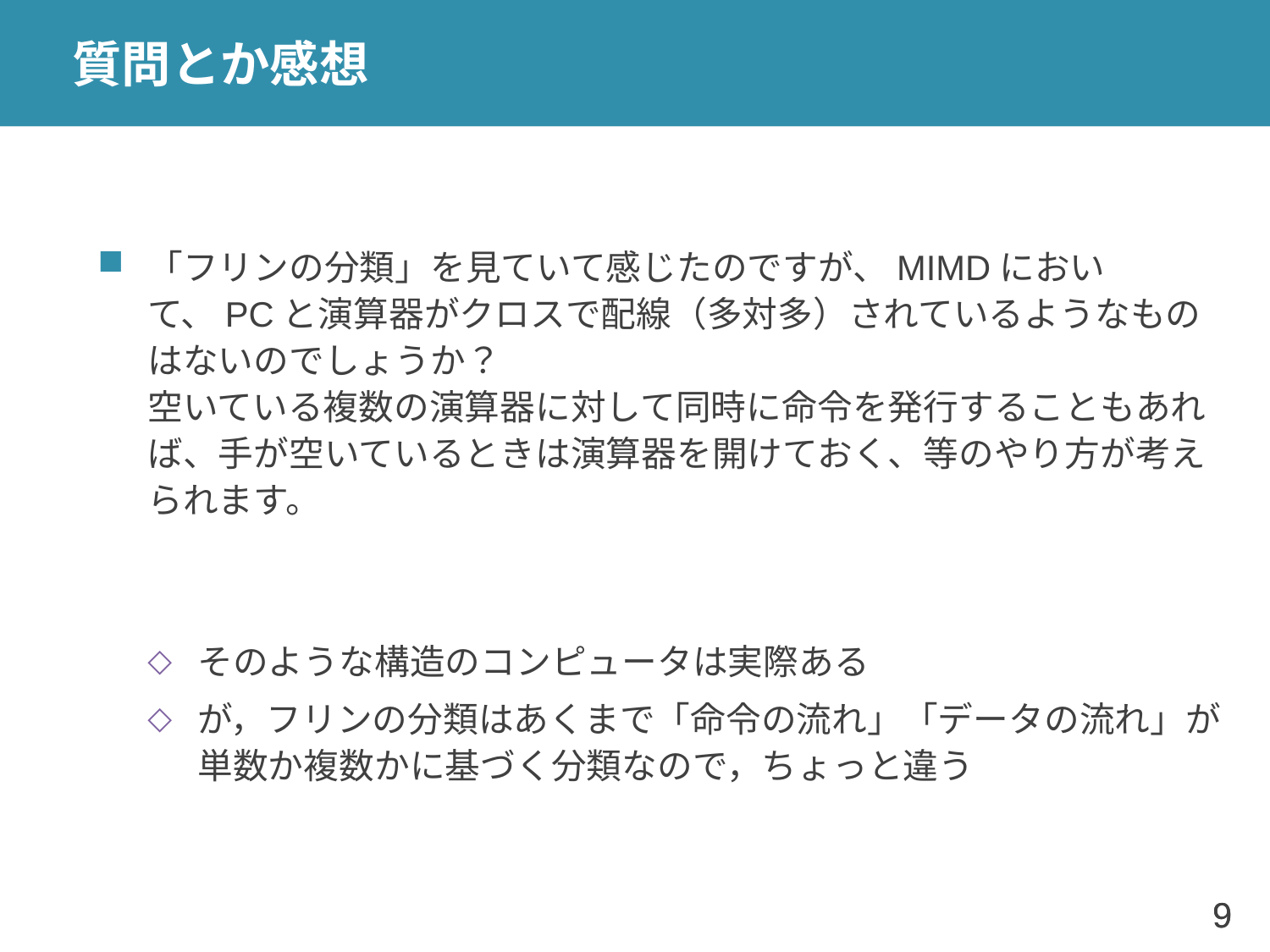

# 質問とか感想
「フリンの分類」を見ていて感じたのですが、MIMDにおいて、PCと演算器がクロスで配線（多対多）されているようなものはないのでしょうか？
空いている複数の演算器に対して同時に命令を発行することもあれば、手が空いているときは演算器を開けておく、等のやり方が考えられます。

そのような構造のコンピュータは実際ある
が，フリンの分類はあくまで「命令の流れ」「データの流れ」が単数か複数かに基づく分類なので，ちょっと違う